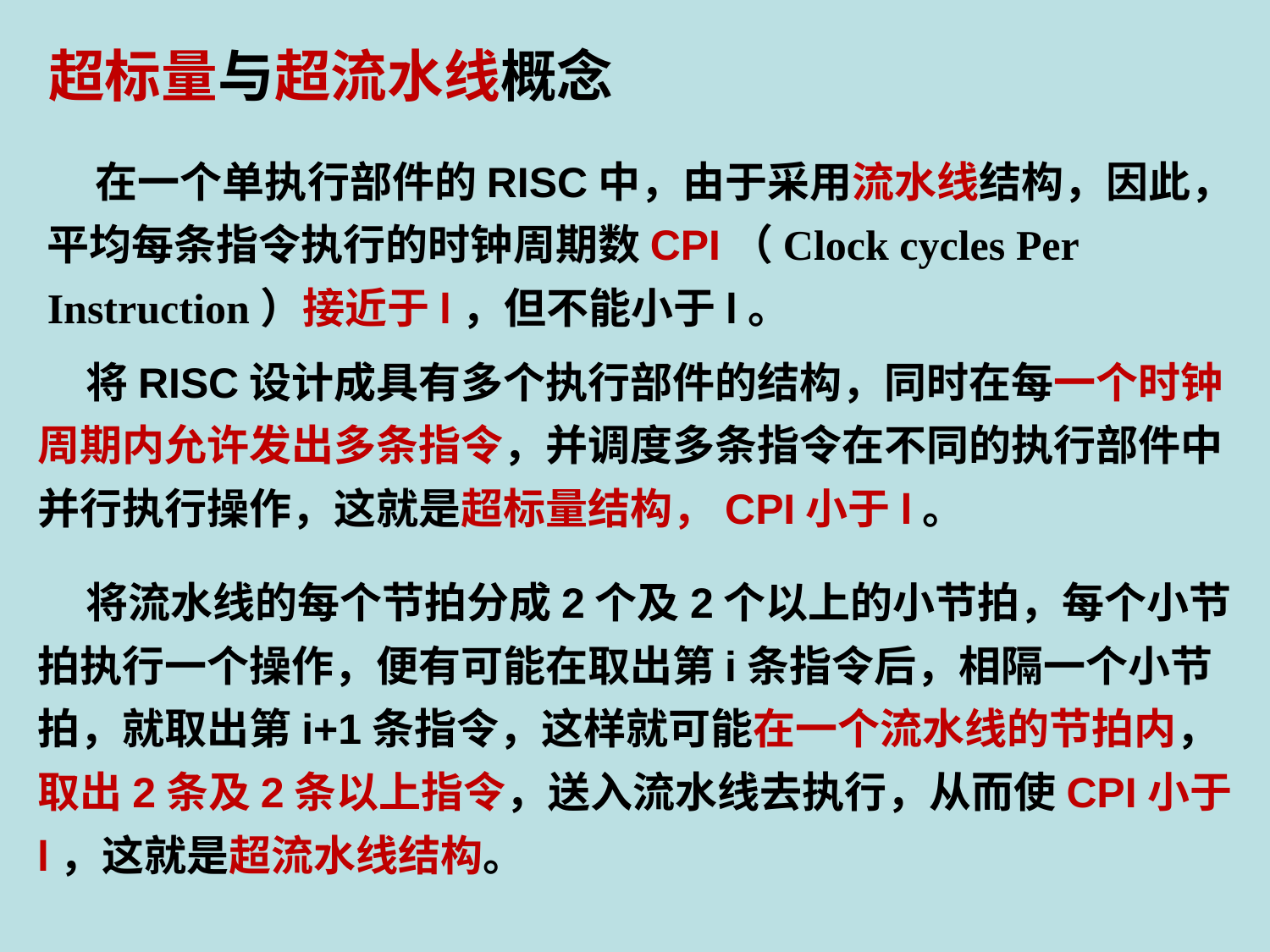

超标量与超流水线概念
    在一个单执行部件的RISC中，由于采用流水线结构，因此，平均每条指令执行的时钟周期数CPI（Clock cycles Per Instruction）接近于l，但不能小于l。
    将RISC设计成具有多个执行部件的结构，同时在每一个时钟周期内允许发出多条指令，并调度多条指令在不同的执行部件中并行执行操作，这就是超标量结构，CPI小于l。
    将流水线的每个节拍分成2个及2个以上的小节拍，每个小节拍执行一个操作，便有可能在取出第i条指令后，相隔一个小节拍，就取出第i+1条指令，这样就可能在一个流水线的节拍内，取出2条及2条以上指令，送入流水线去执行，从而使CPI小于l，这就是超流水线结构。